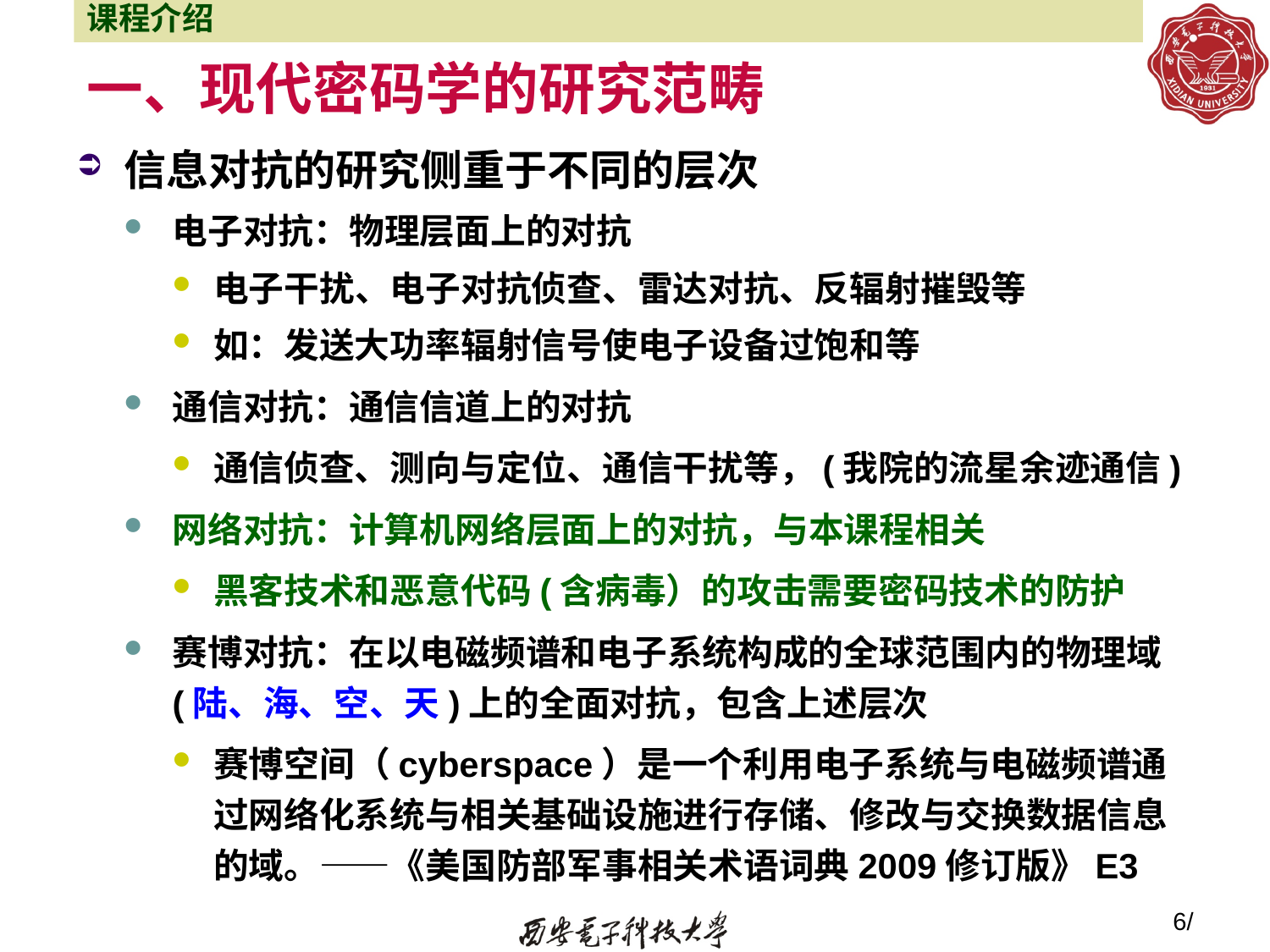

课程介绍
# 一、现代密码学的研究范畴
信息对抗的研究侧重于不同的层次
电子对抗：物理层面上的对抗
电子干扰、电子对抗侦查、雷达对抗、反辐射摧毁等
如：发送大功率辐射信号使电子设备过饱和等
通信对抗：通信信道上的对抗
通信侦查、测向与定位、通信干扰等，(我院的流星余迹通信)
网络对抗：计算机网络层面上的对抗，与本课程相关
黑客技术和恶意代码(含病毒）的攻击需要密码技术的防护
赛博对抗：在以电磁频谱和电子系统构成的全球范围内的物理域(陆、海、空、天)上的全面对抗，包含上述层次
赛博空间（cyberspace）是一个利用电子系统与电磁频谱通过网络化系统与相关基础设施进行存储、修改与交换数据信息的域。——《美国防部军事相关术语词典2009修订版》E3
6/